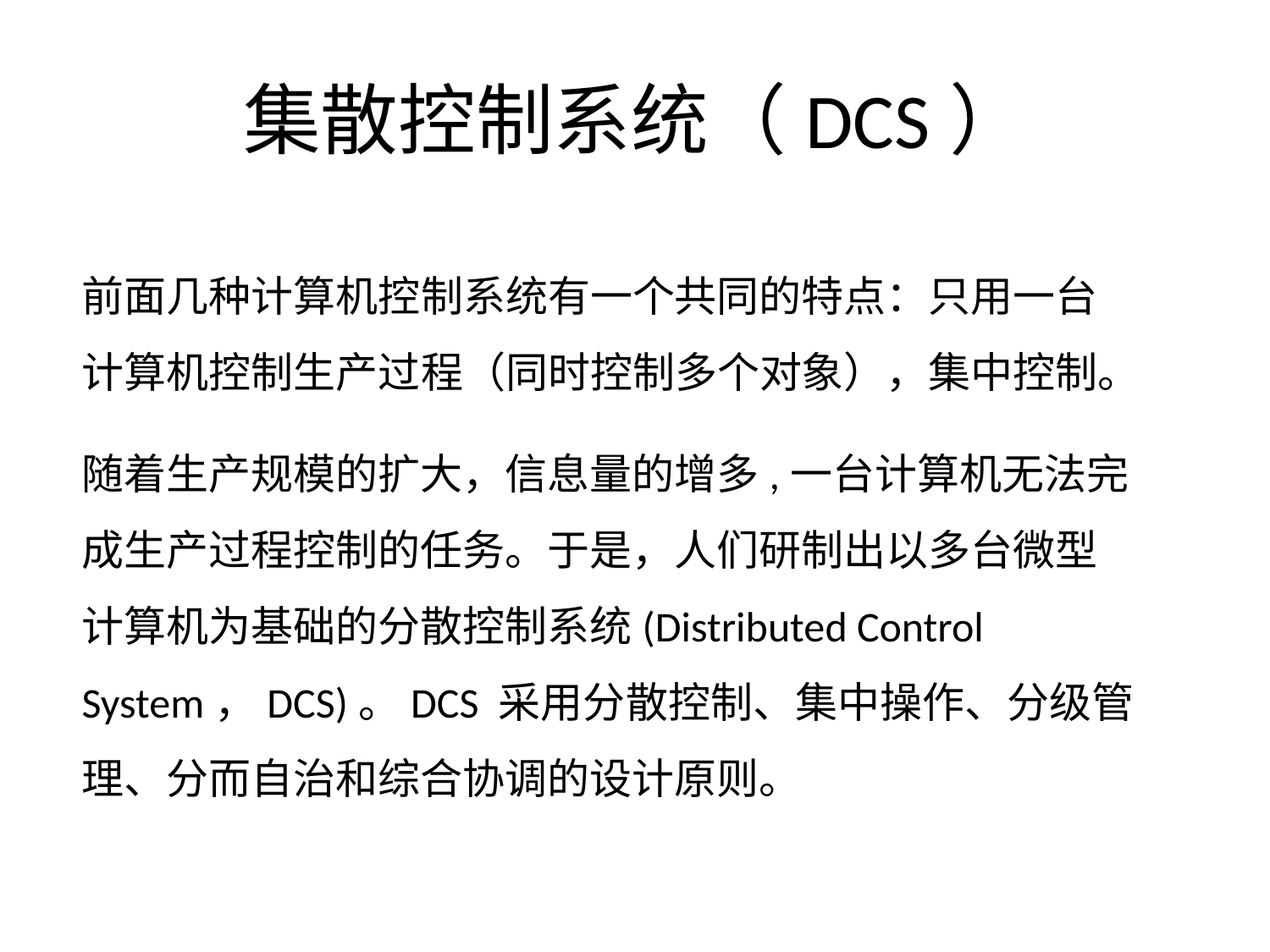

# 集散控制系统（DCS）
前面几种计算机控制系统有一个共同的特点：只用一台计算机控制生产过程（同时控制多个对象），集中控制。
随着生产规模的扩大，信息量的增多,一台计算机无法完成生产过程控制的任务。于是，人们研制出以多台微型计算机为基础的分散控制系统(Distributed Control System，DCS)。DCS 采用分散控制、集中操作、分级管理、分而自治和综合协调的设计原则。